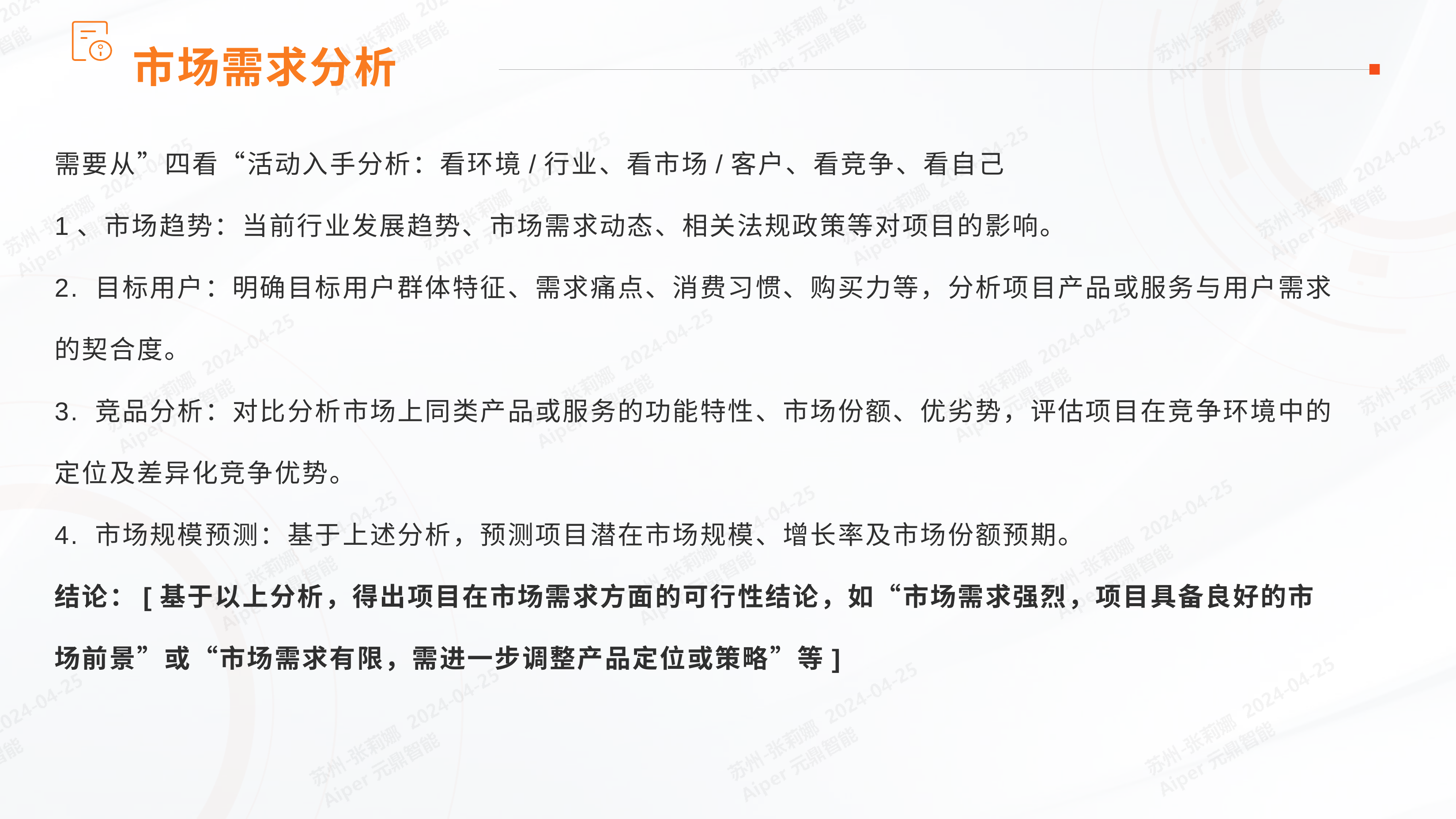

市场需求分析
需要从”四看“活动入手分析：看环境/行业、看市场/客户、看竞争、看自己
1、市场趋势：当前行业发展趋势、市场需求动态、相关法规政策等对项目的影响。
2. 目标用户：明确目标用户群体特征、需求痛点、消费习惯、购买力等，分析项目产品或服务与用户需求的契合度。
3. 竞品分析：对比分析市场上同类产品或服务的功能特性、市场份额、优劣势，评估项目在竞争环境中的定位及差异化竞争优势。
4. 市场规模预测：基于上述分析，预测项目潜在市场规模、增长率及市场份额预期。
结论：[基于以上分析，得出项目在市场需求方面的可行性结论，如“市场需求强烈，项目具备良好的市场前景”或“市场需求有限，需进一步调整产品定位或策略”等]